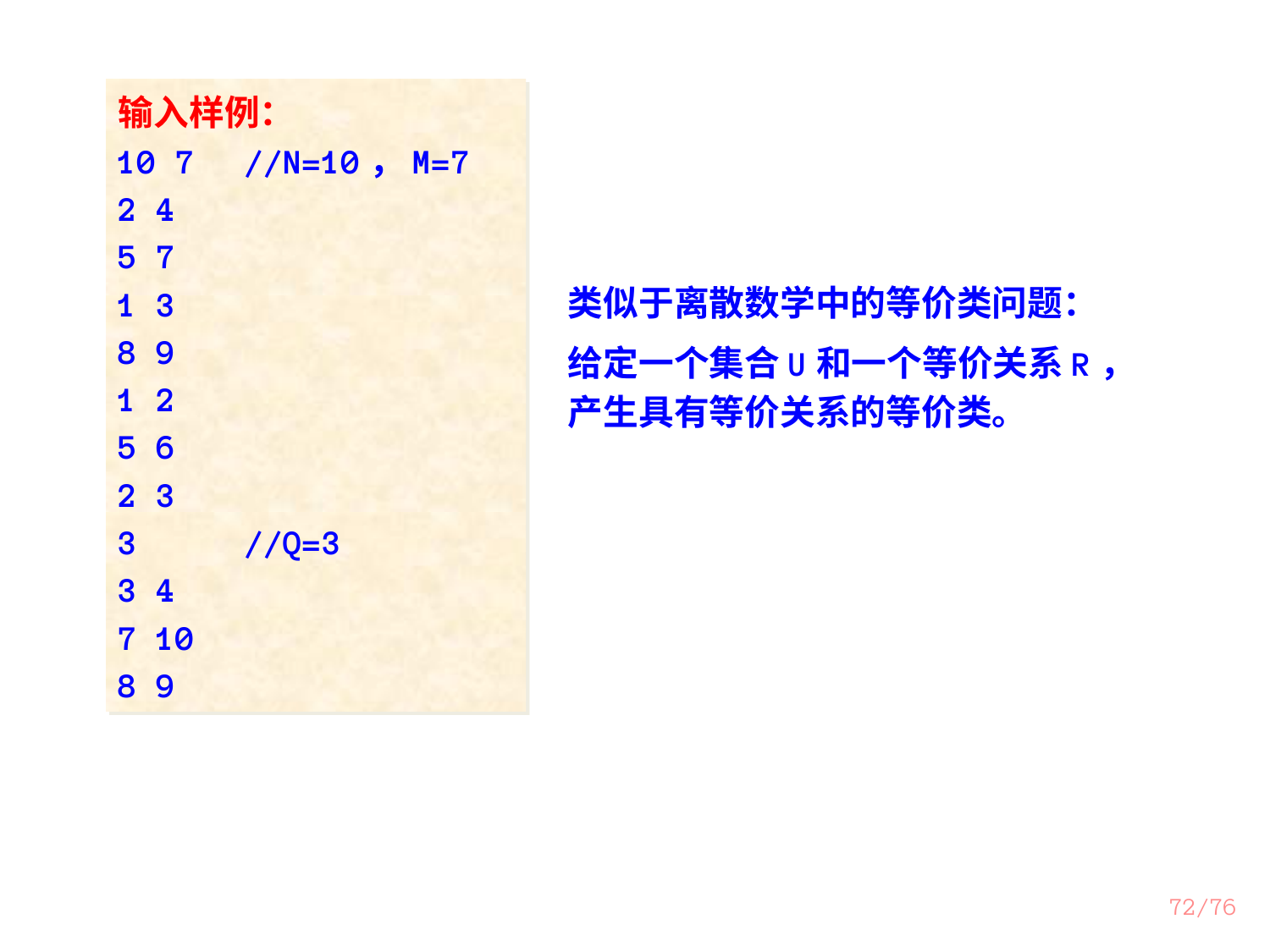

输入样例：
10 7	//N=10，M=7
2 4
5 7
1 3
8 9
1 2
5 6
2 3
3	//Q=3
3 4
7 10
8 9
类似于离散数学中的等价类问题：
给定一个集合U和一个等价关系R，产生具有等价关系的等价类。
72/76